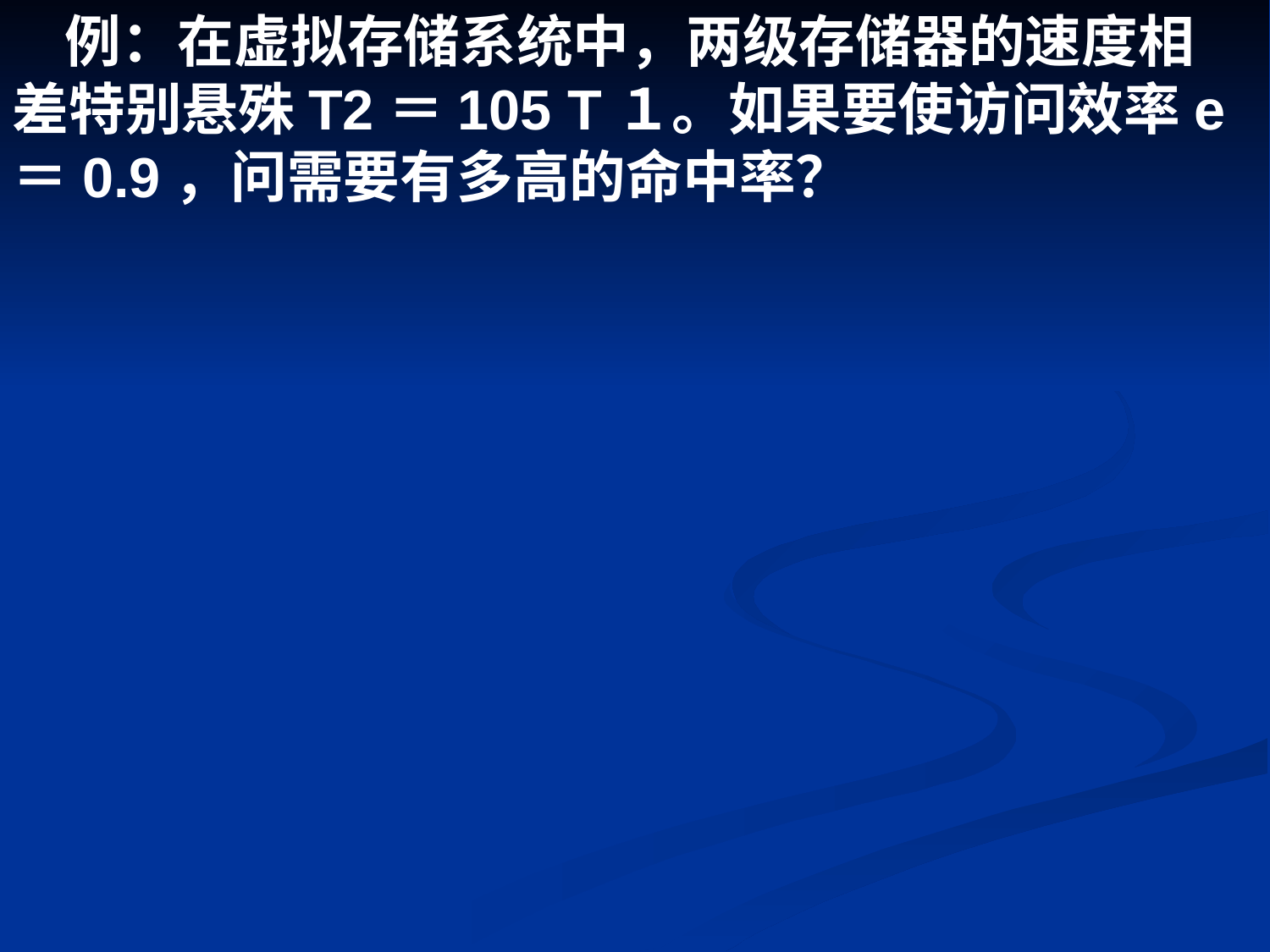

例：在虚拟存储系统中，两级存储器的速度相差特别悬殊T2＝105 T１。如果要使访问效率e＝0.9，问需要有多高的命中率？